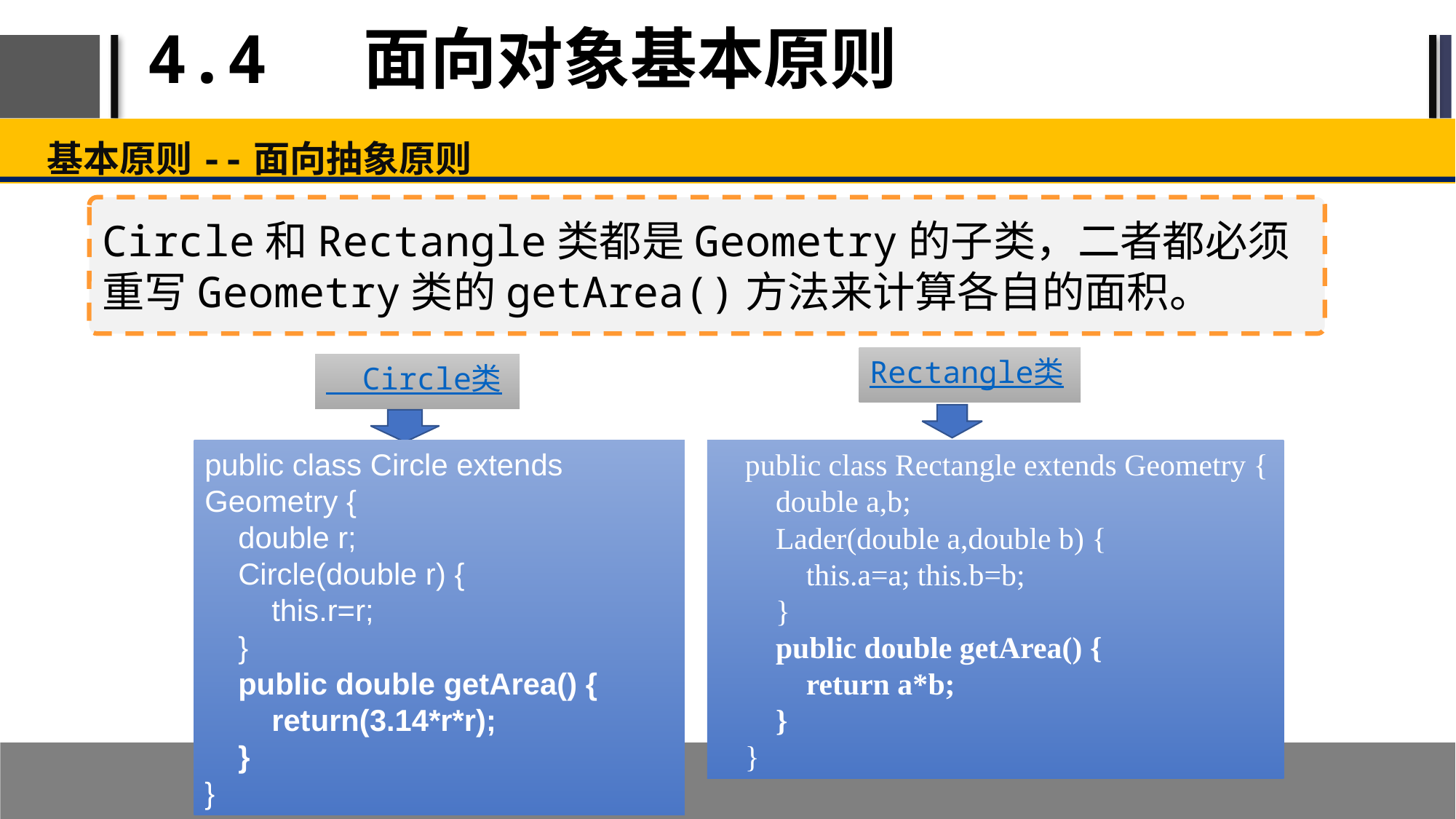

# 4.4  面向对象基本原则

基本原则--面向抽象原则

Circle和Rectangle类都是Geometry的子类，二者都必须重写Geometry类的getArea()方法来计算各自的面积。
Rectangle类
  Circle类

public class Circle extends Geometry {
    double r;
    Circle(double r) {
        this.r=r;
    }
    public double getArea() {
        return(3.14*r*r);
    }
}
public class Rectangle extends Geometry {
    double a,b;
    Lader(double a,double b) {
        this.a=a; this.b=b;
    }
    public double getArea() {
        return a*b;
    }
}